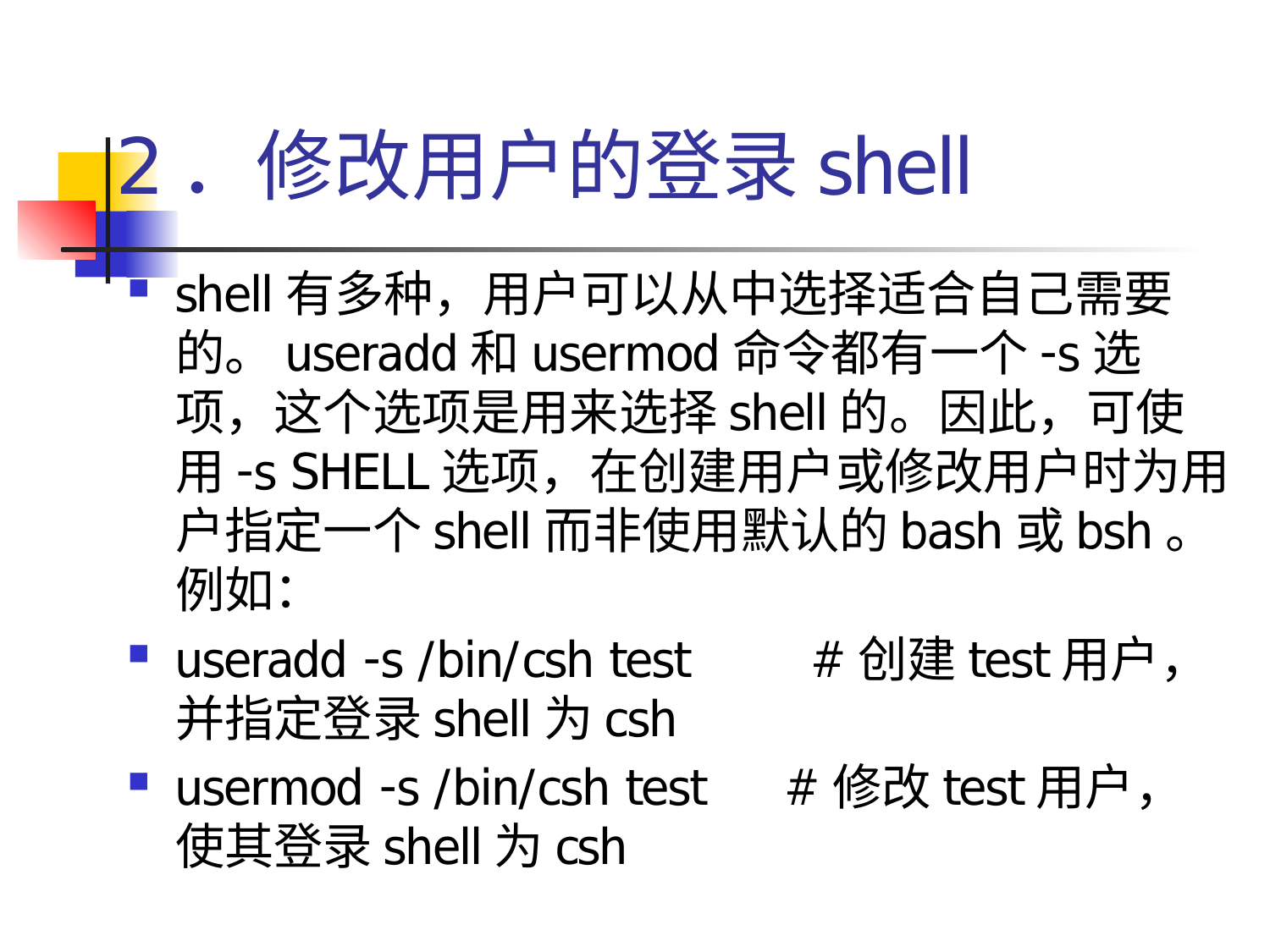

# 2．修改用户的登录shell
shell有多种，用户可以从中选择适合自己需要的。useradd和usermod命令都有一个-s选项，这个选项是用来选择shell的。因此，可使用-s SHELL选项，在创建用户或修改用户时为用户指定一个shell而非使用默认的bash或bsh。例如：
useradd -s /bin/csh test	#创建test用户，并指定登录shell为csh
usermod -s /bin/csh test     #修改test用户，使其登录shell为csh